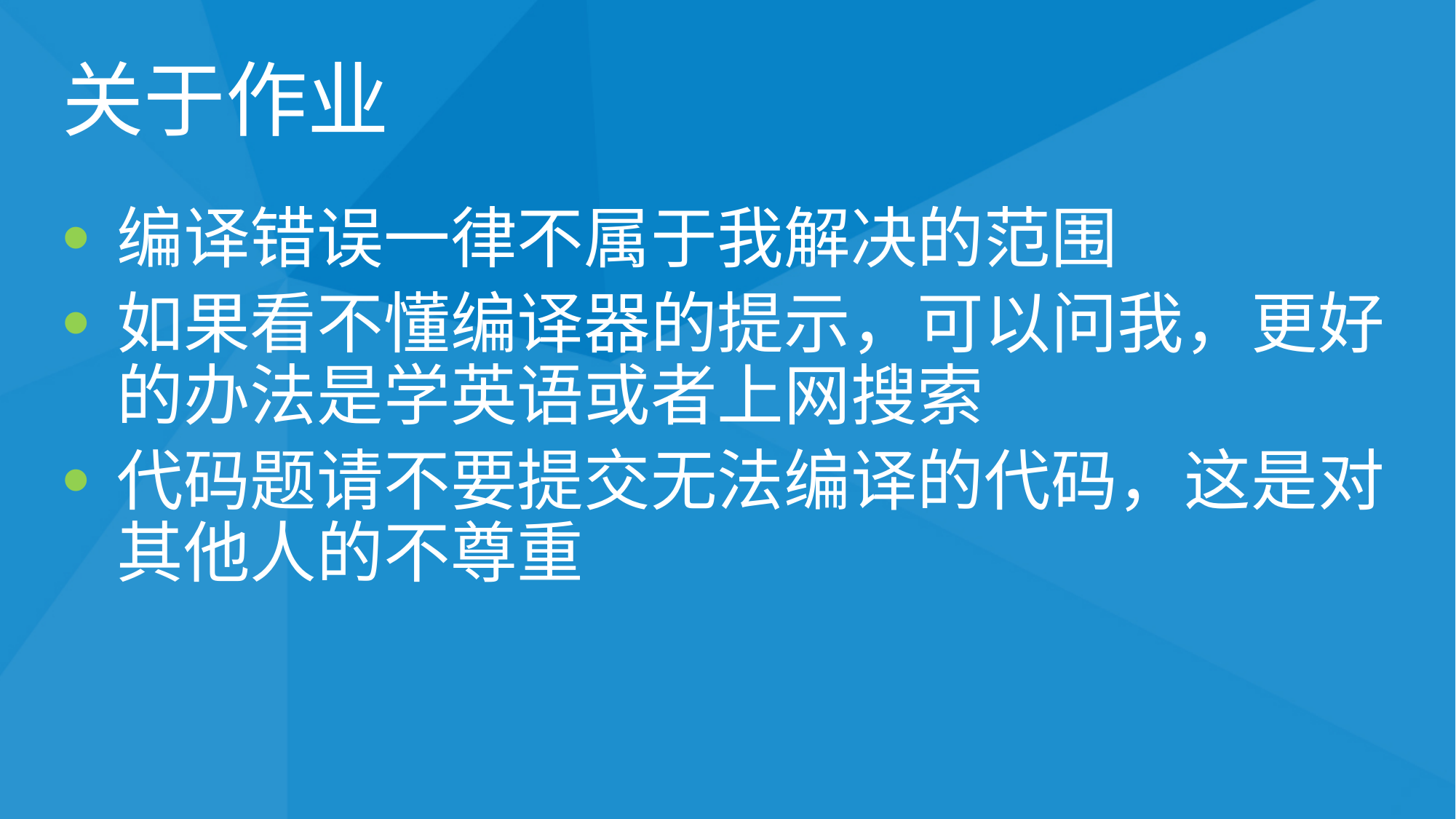

# 关于作业
编译错误一律不属于我解决的范围
如果看不懂编译器的提示，可以问我，更好的办法是学英语或者上网搜索
代码题请不要提交无法编译的代码，这是对其他人的不尊重